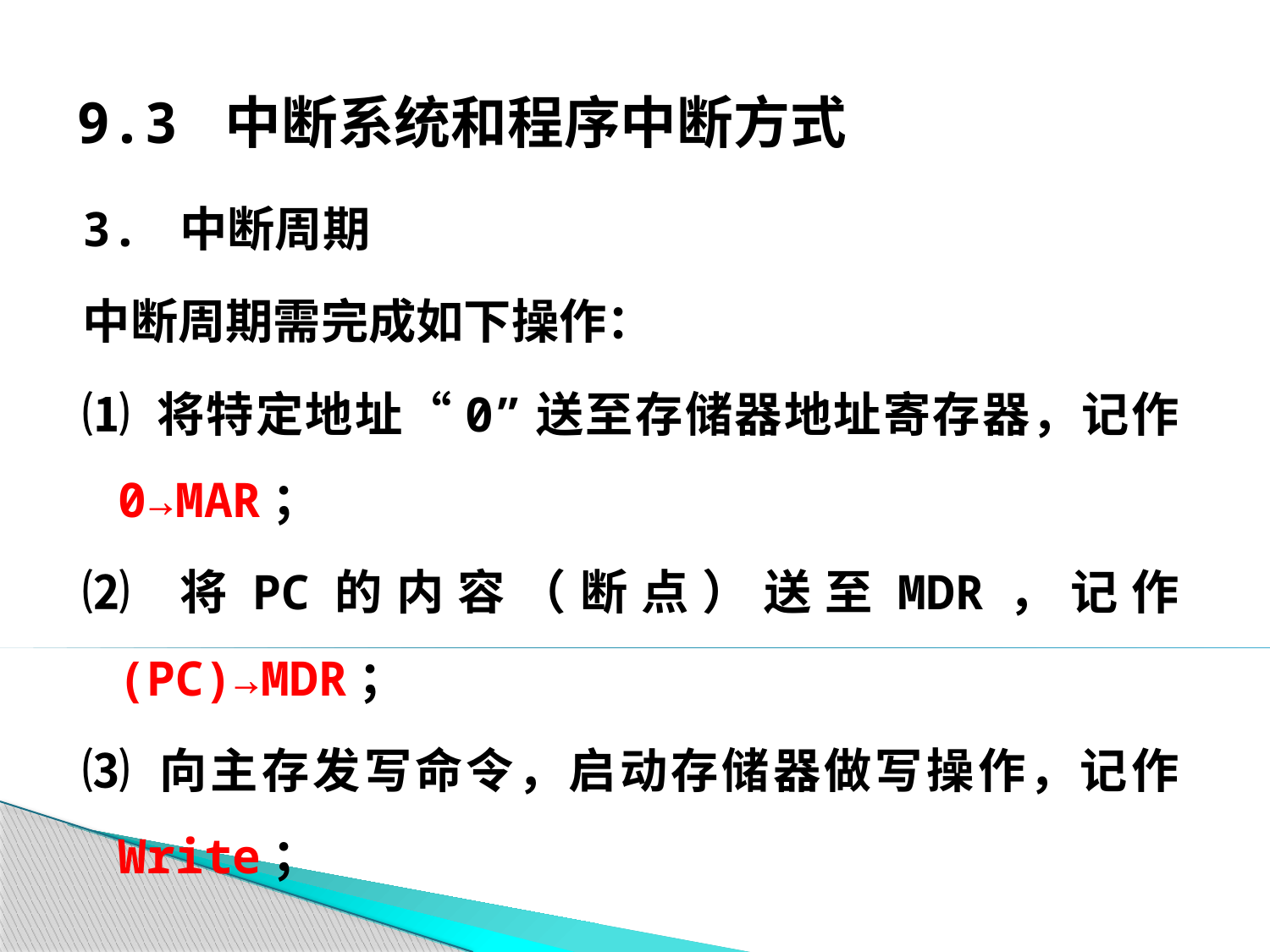

# 9.3 中断系统和程序中断方式
3. 中断周期
中断周期需完成如下操作：
⑴ 将特定地址“0”送至存储器地址寄存器，记作0→MAR；
⑵ 将PC的内容（断点）送至MDR，记作(PC)→MDR；
⑶ 向主存发写命令，启动存储器做写操作，记作Write；